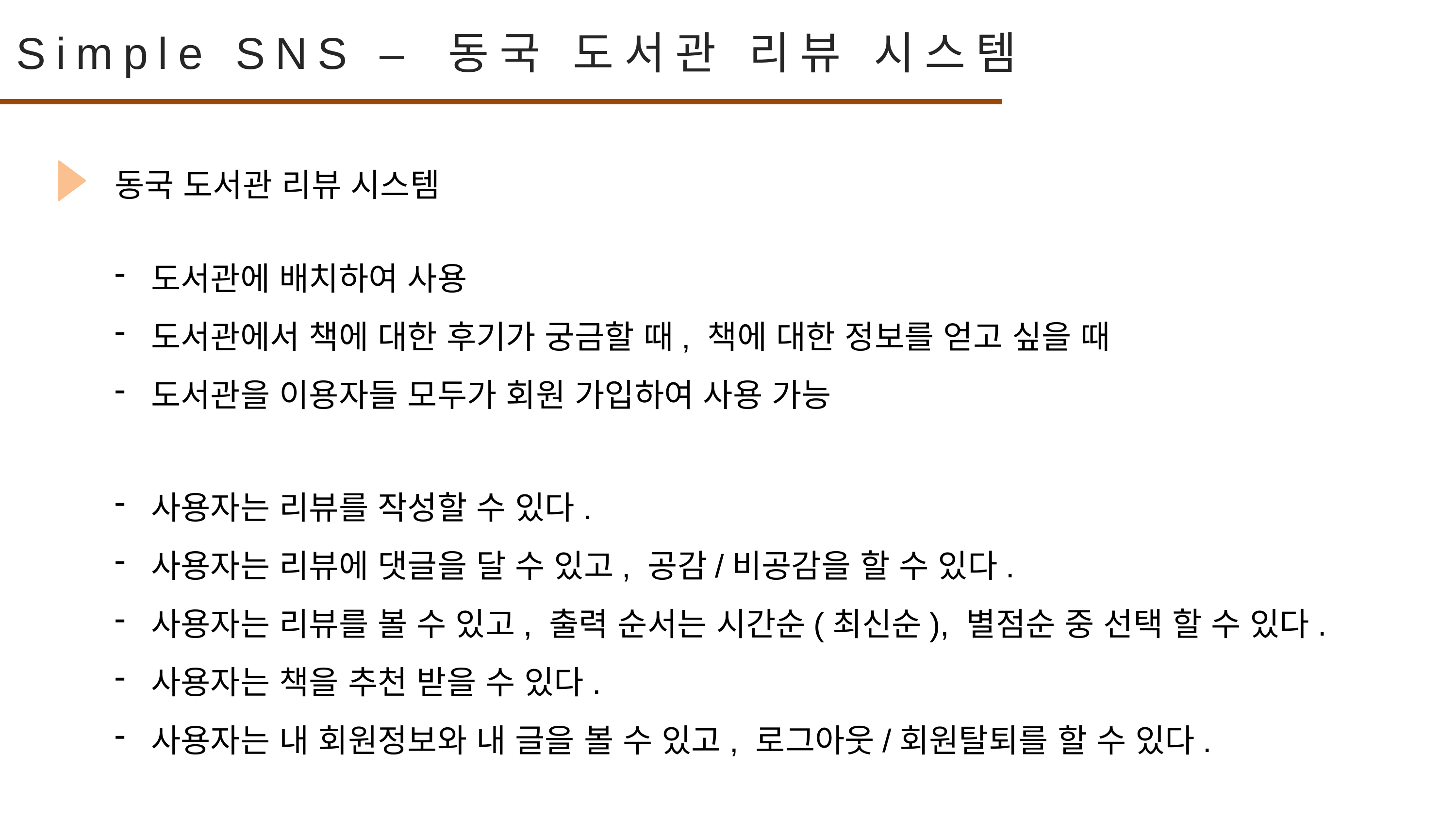

Simple SNS – 동국 도서관 리뷰 시스템

동국 도서관 리뷰 시스템

도서관에 배치하여 사용
도서관에서 책에 대한 후기가 궁금할 때, 책에 대한 정보를 얻고 싶을 때
도서관을 이용자들 모두가 회원 가입하여 사용 가능
사용자는 리뷰를 작성할 수 있다.
사용자는 리뷰에 댓글을 달 수 있고, 공감/비공감을 할 수 있다.
사용자는 리뷰를 볼 수 있고, 출력 순서는 시간순(최신순), 별점순 중 선택 할 수 있다.
사용자는 책을 추천 받을 수 있다.
사용자는 내 회원정보와 내 글을 볼 수 있고, 로그아웃/회원탈퇴를 할 수 있다.